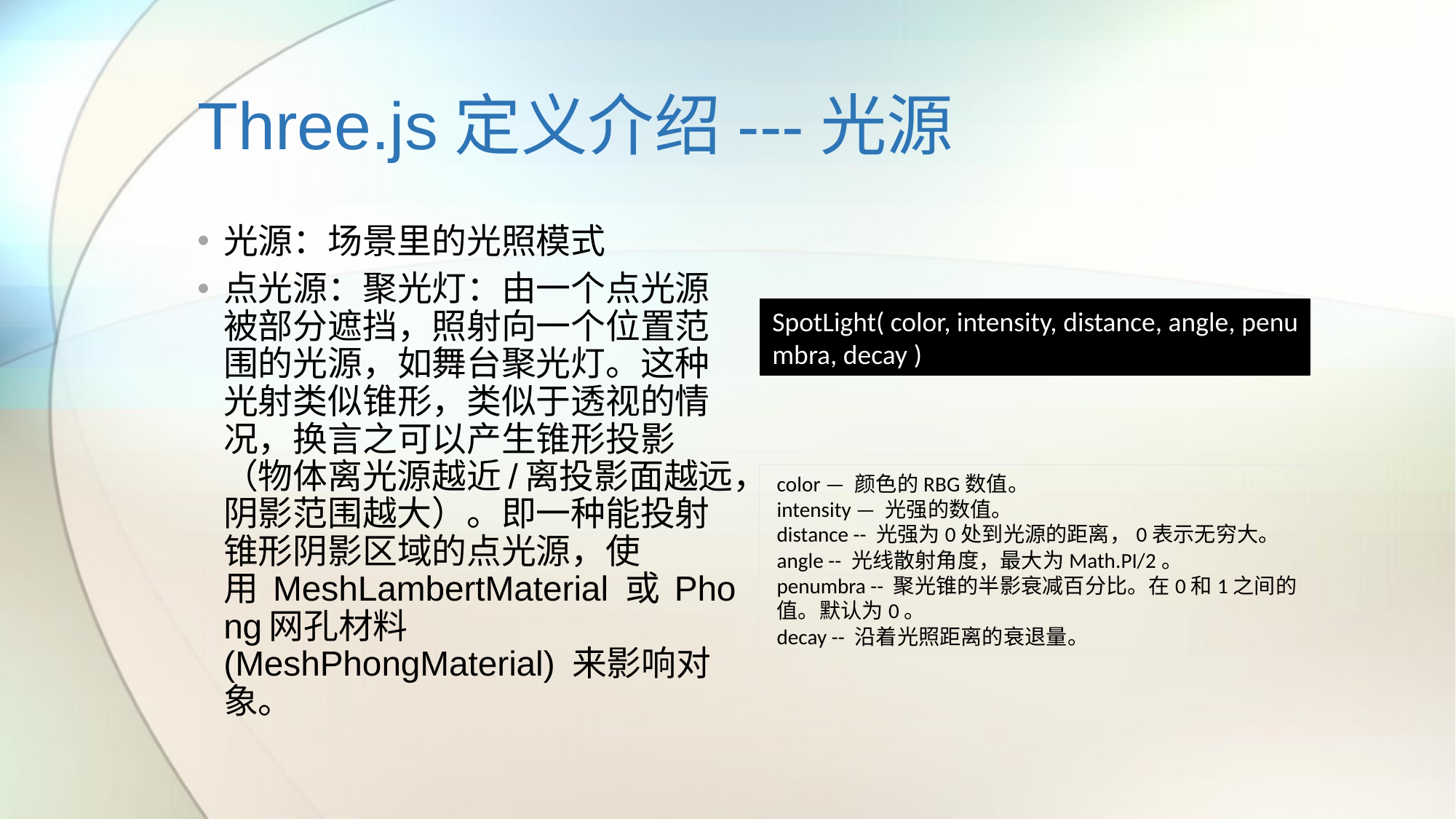

# Three.js定义介绍---光源
光源：场景里的光照模式
点光源：聚光灯：由一个点光源被部分遮挡，照射向一个位置范围的光源，如舞台聚光灯。这种光射类似锥形，类似于透视的情况，换言之可以产生锥形投影（物体离光源越近/离投影面越远，阴影范围越大）。即一种能投射锥形阴影区域的点光源，使用 MeshLambertMaterial 或 Phong网孔材料(MeshPhongMaterial) 来影响对象。
SpotLight( color, intensity, distance, angle, penumbra, decay )
color — 颜色的RBG数值。
intensity — 光强的数值。
distance -- 光强为0处到光源的距离，0表示无穷大。
angle -- 光线散射角度，最大为Math.PI/2。
penumbra -- 聚光锥的半影衰减百分比。在0和1之间的值。默认为0。
decay -- 沿着光照距离的衰退量。